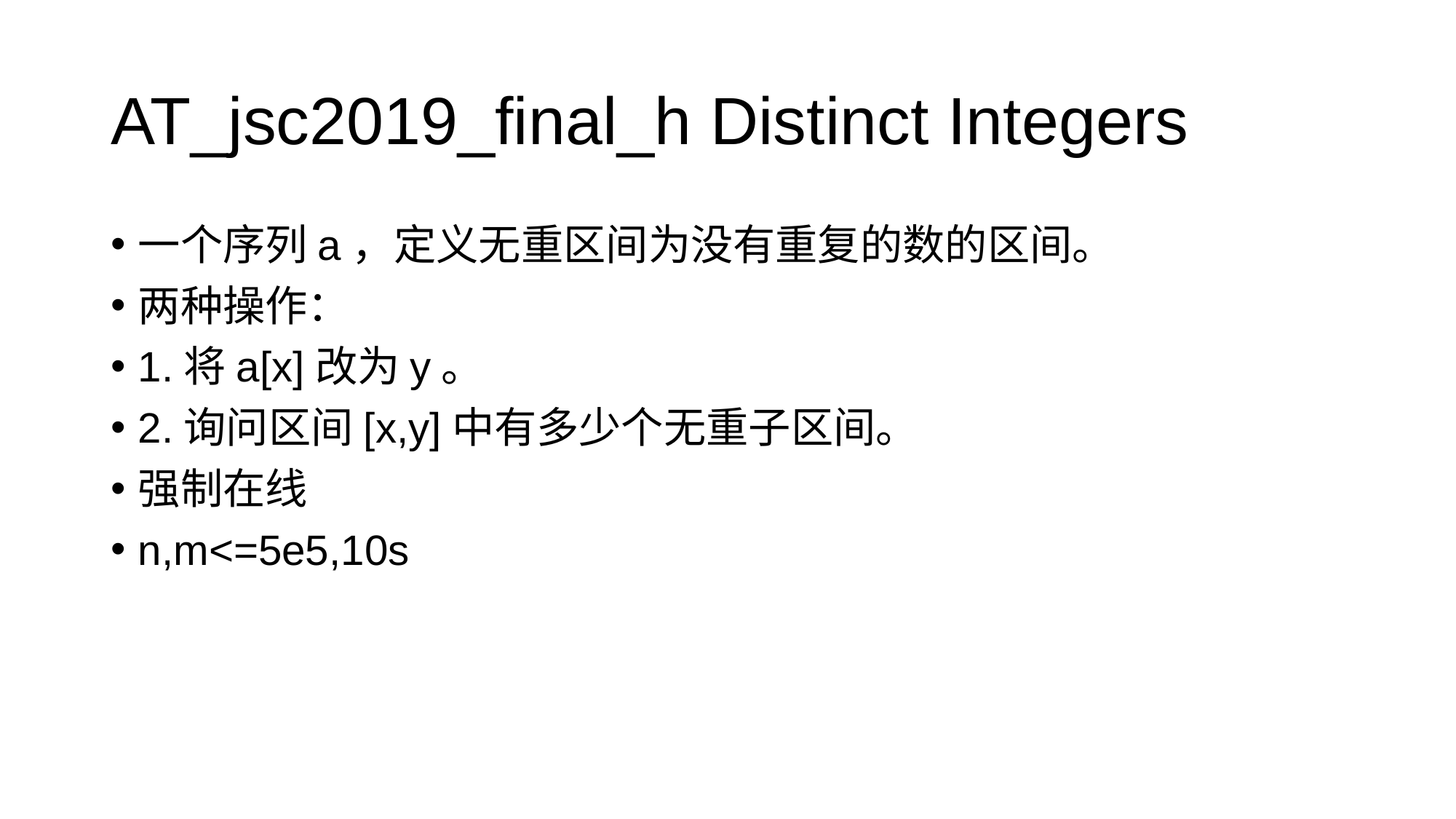

# AT_jsc2019_final_h Distinct Integers
一个序列a，定义无重区间为没有重复的数的区间。
两种操作：
1.将a[x]改为y。
2.询问区间[x,y]中有多少个无重子区间。
强制在线
n,m<=5e5,10s